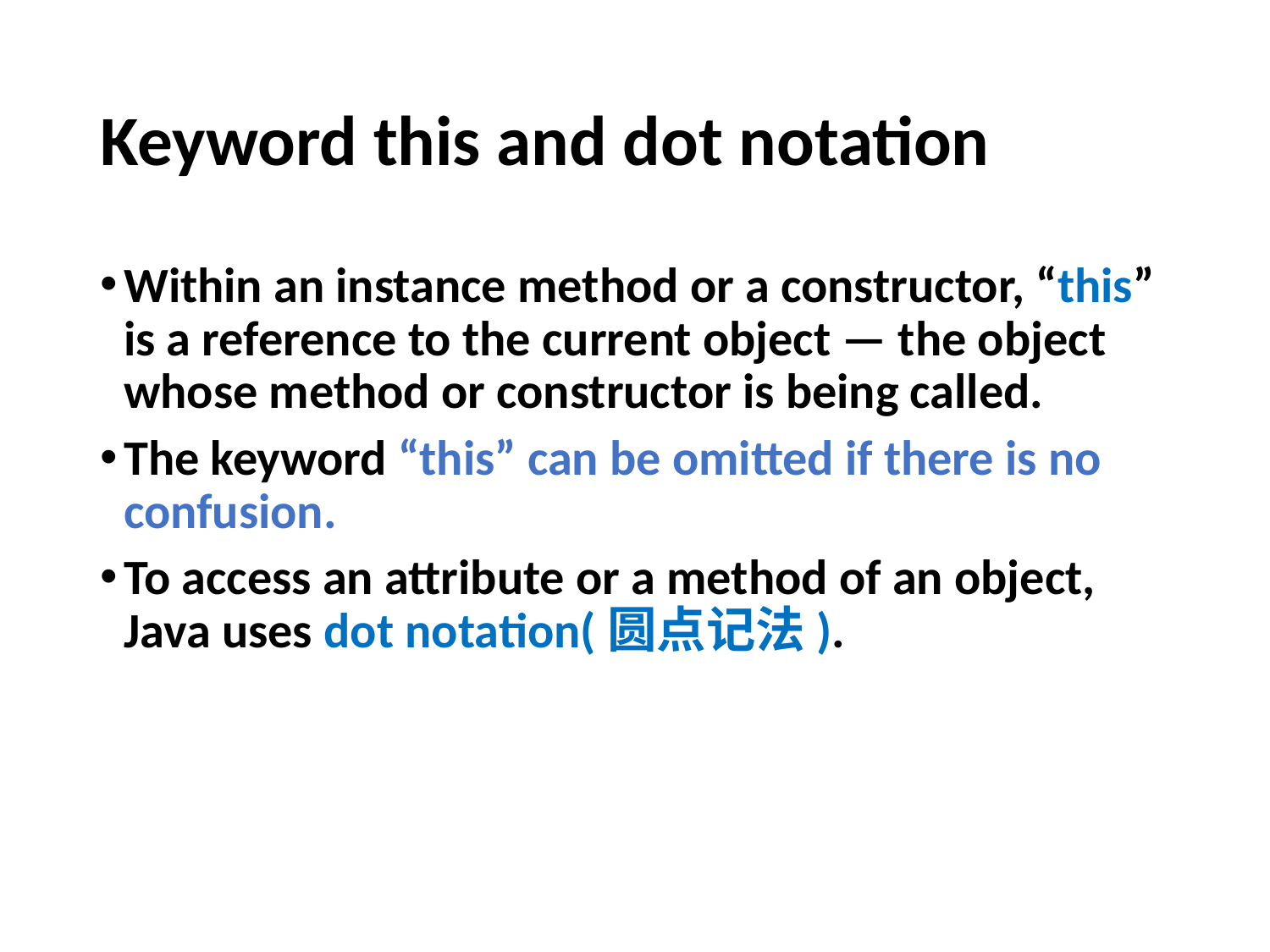

# Keyword this and dot notation
Within an instance method or a constructor, “this” is a reference to the current object — the object whose method or constructor is being called.
The keyword “this” can be omitted if there is no confusion.
To access an attribute or a method of an object, Java uses dot notation(圆点记法).